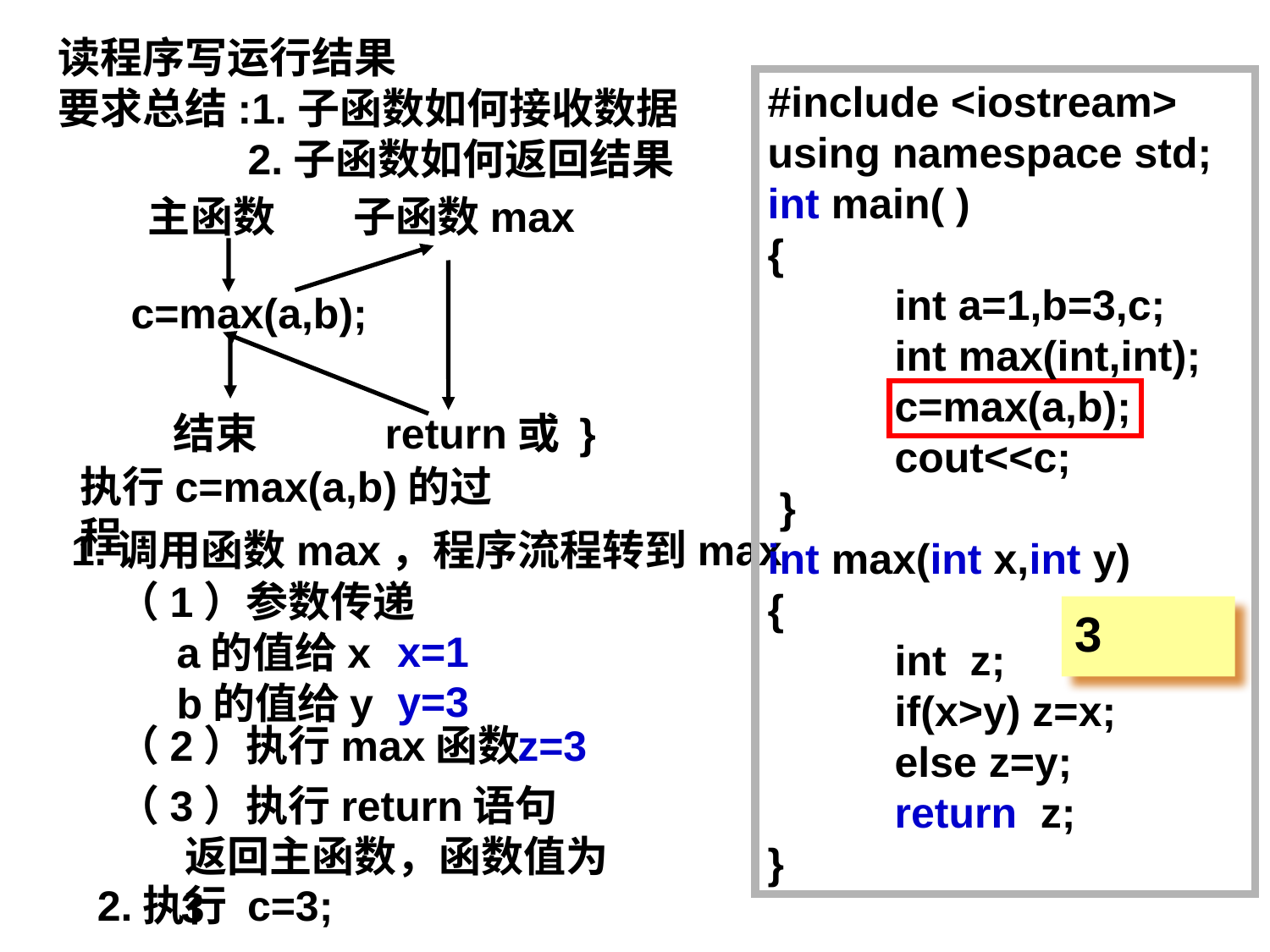

读程序写运行结果
要求总结:1.子函数如何接收数据
                2.子函数如何返回结果
#include <iostream>
using namespace std;
int main( )
{
	int a=1,b=3,c;
	int max(int,int);
	c=max(a,b);
	cout<<c;
 }
int max(int x,int y)
{
	int  z;
	if(x>y) z=x;
	else z=y;
	return  z;
}
子函数max
主函数

c=max(a,b);

结束
return或 }
执行c=max(a,b)的过程

1.调用函数max，程序流程转到max
（1）参数传递
     a的值给x
     b的值给y
3

x=1
y=3
（2）执行max函数
z=3
（3）执行return语句
      返回主函数，函数值为3
2.执行 c=3;